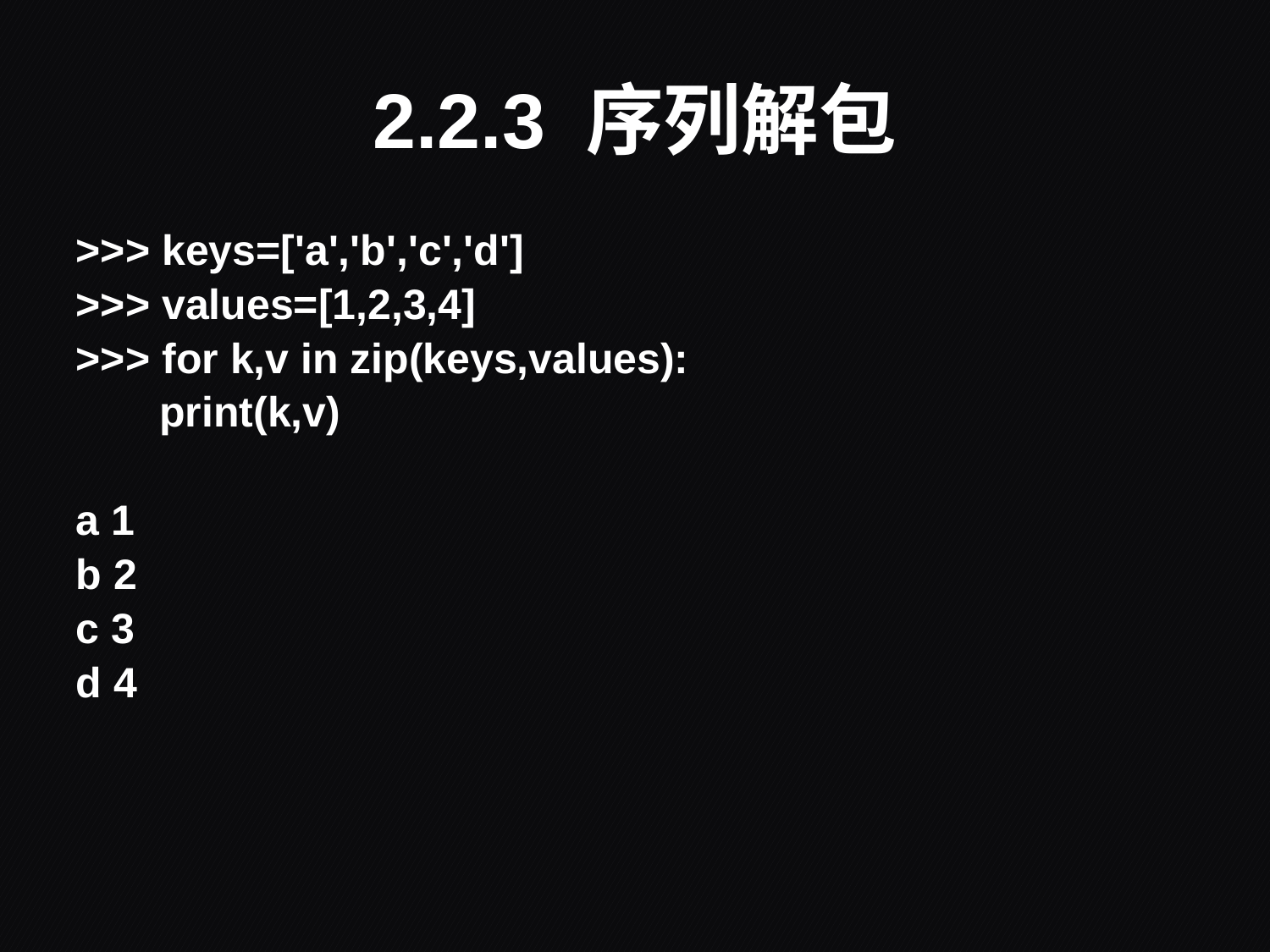

# 2.2.3 序列解包
>>> keys=['a','b','c','d']
>>> values=[1,2,3,4]
>>> for k,v in zip(keys,values):
	   print(k,v)

a 1
b 2
c 3
d 4